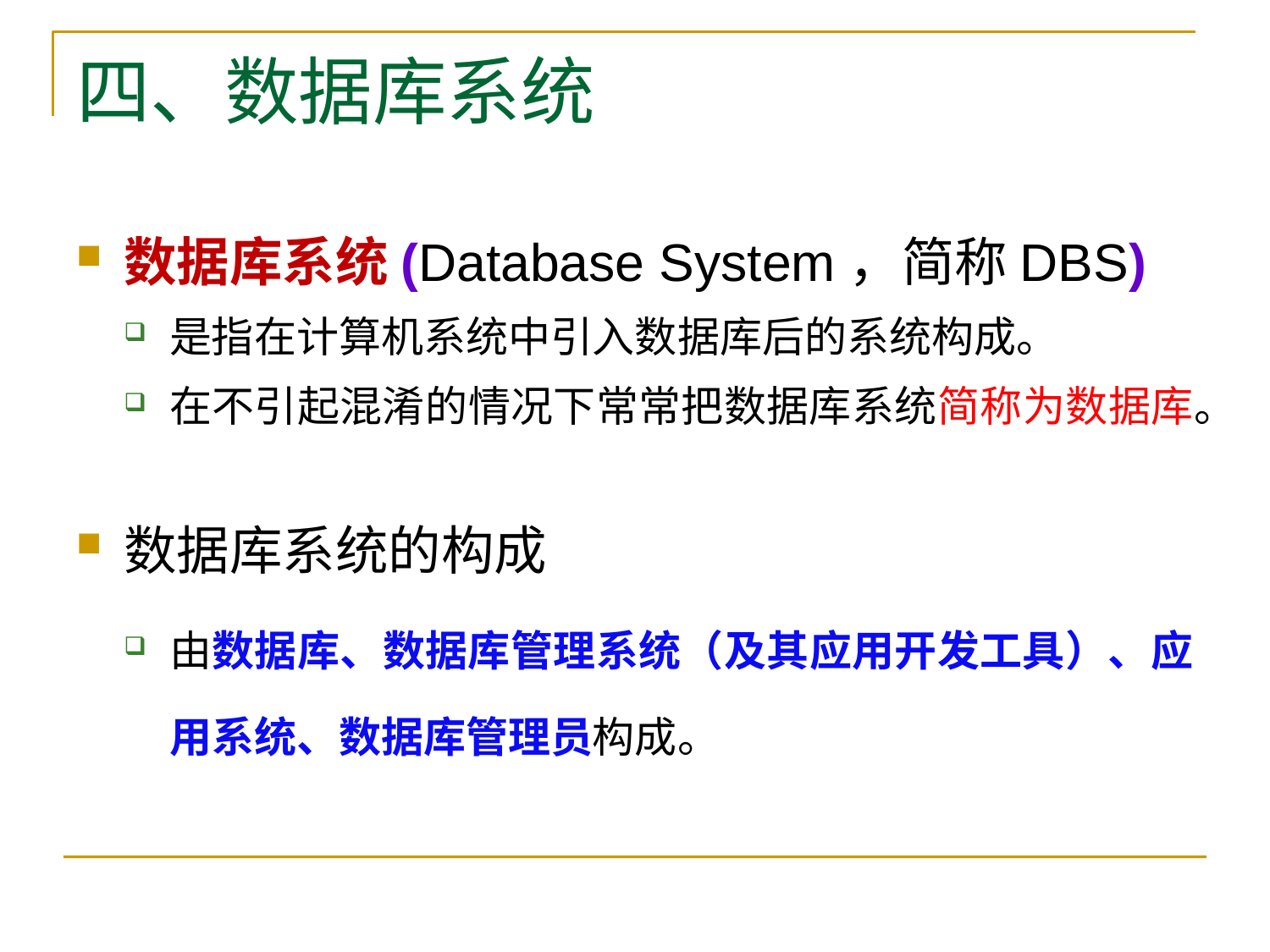

# 四、数据库系统
数据库系统(Database System，简称DBS)
是指在计算机系统中引入数据库后的系统构成。
在不引起混淆的情况下常常把数据库系统简称为数据库。

数据库系统的构成
由数据库、数据库管理系统（及其应用开发工具）、应用系统、数据库管理员构成。